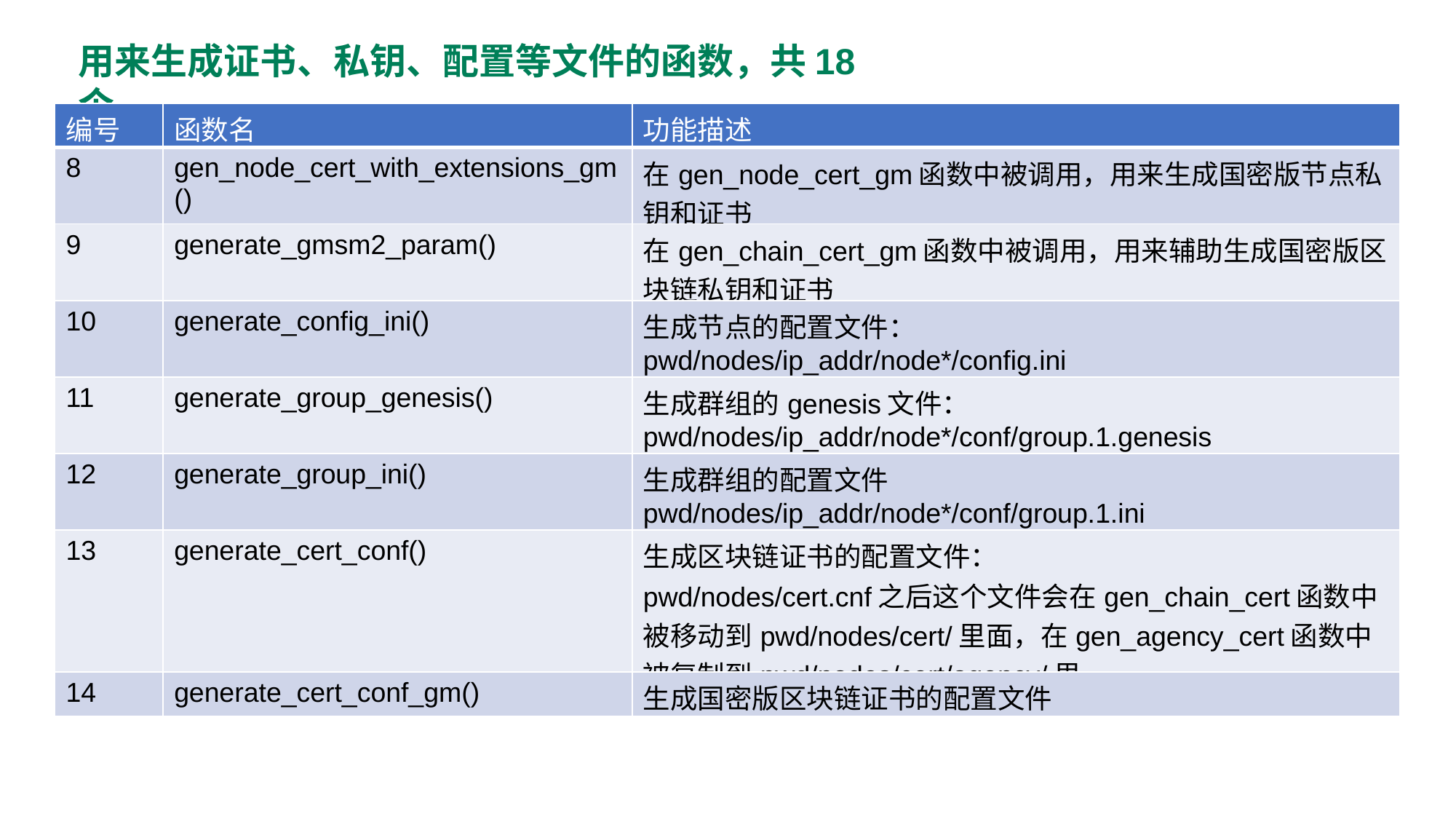

用来生成证书、私钥、配置等文件的函数，共18个
| 编号 | 函数名 | 功能描述 |
| --- | --- | --- |
| 8 | gen\_node\_cert\_with\_extensions\_gm() | 在gen\_node\_cert\_gm函数中被调用，用来生成国密版节点私钥和证书 |
| 9 | generate\_gmsm2\_param() | 在gen\_chain\_cert\_gm函数中被调用，用来辅助生成国密版区块链私钥和证书 |
| 10 | generate\_config\_ini() | 生成节点的配置文件： pwd/nodes/ip\_addr/node\*/config.ini |
| 11 | generate\_group\_genesis() | 生成群组的genesis文件： pwd/nodes/ip\_addr/node\*/conf/group.1.genesis |
| 12 | generate\_group\_ini() | 生成群组的配置文件 pwd/nodes/ip\_addr/node\*/conf/group.1.ini |
| 13 | generate\_cert\_conf() | 生成区块链证书的配置文件： pwd/nodes/cert.cnf之后这个文件会在gen\_chain\_cert函数中被移动到pwd/nodes/cert/里面，在gen\_agency\_cert函数中被复制到pwd/nodes/cert/agency/里 |
| 14 | generate\_cert\_conf\_gm() | 生成国密版区块链证书的配置文件 |